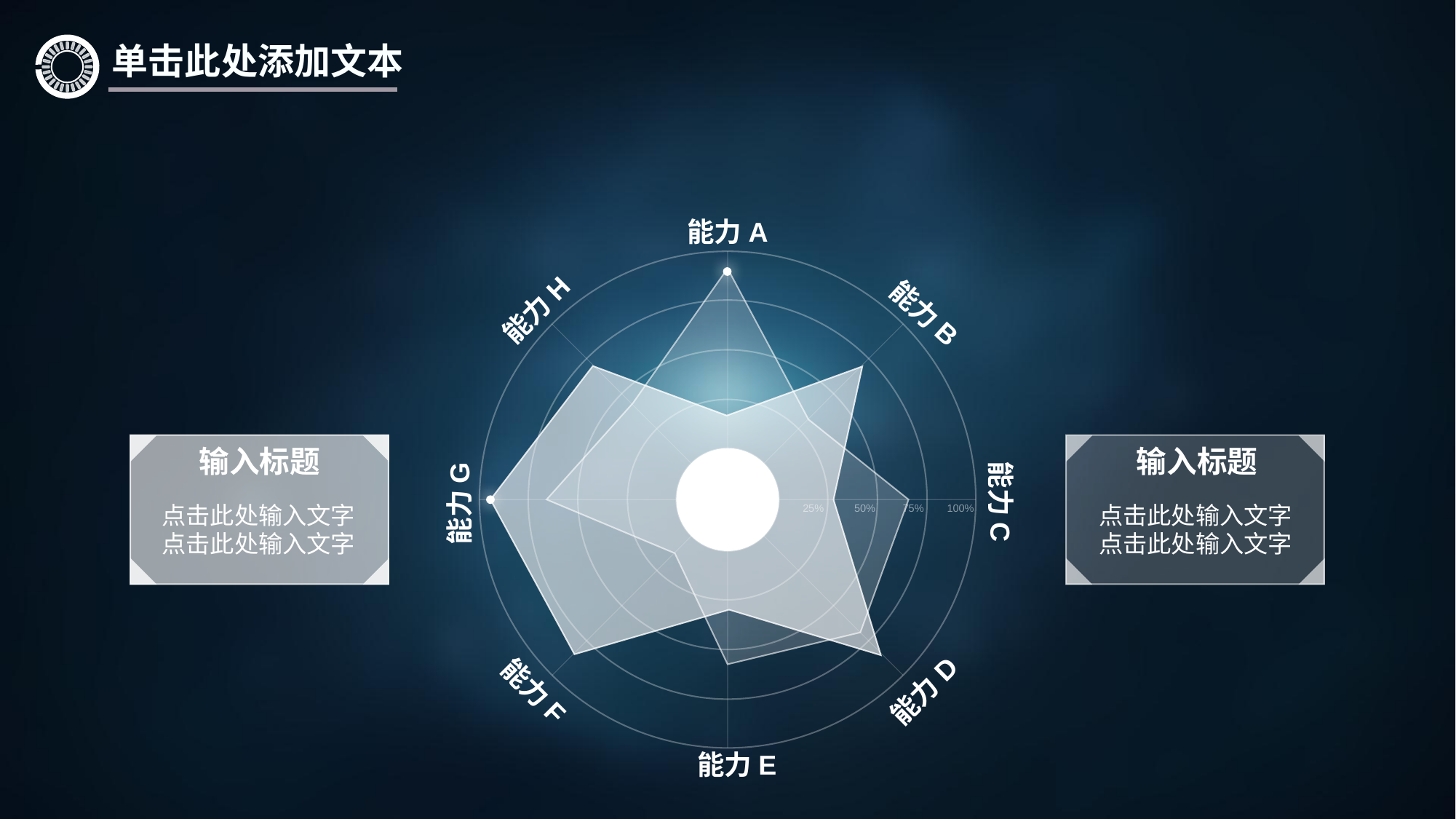

单击此处添加文本
能力A

能力H
能力B

输入标题
点击此处输入文字
点击此处输入文字

输入标题
点击此处输入文字
点击此处输入文字

能力C
能力G
25%
50%
75%
100%
能力D
能力F
能力E